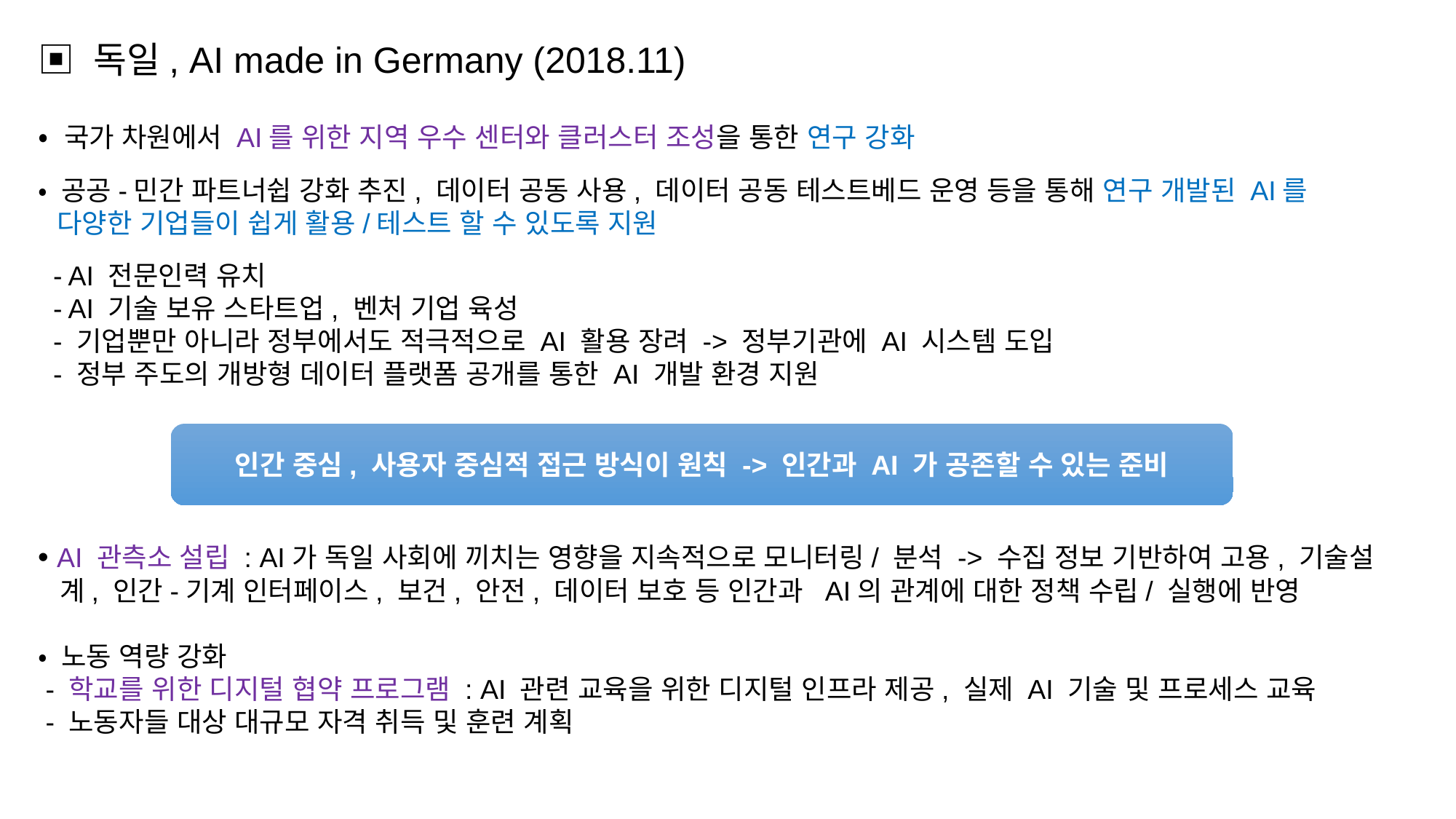

▣ 독일, AI made in Germany (2018.11)

• 국가 차원에서 AI를 위한 지역 우수 센터와 클러스터 조성을 통한 연구 강화

• 공공-민간 파트너쉽 강화 추진, 데이터 공동 사용, 데이터 공동 테스트베드 운영 등을 통해 연구 개발된 AI를 다양한 기업들이 쉽게 활용/테스트 할 수 있도록 지원

  - AI 전문인력 유치
  - AI 기술 보유 스타트업, 벤처 기업 육성
  - 기업뿐만 아니라 정부에서도 적극적으로 AI 활용 장려 -> 정부기관에 AI 시스템 도입
  - 정부 주도의 개방형 데이터 플랫폼 공개를 통한 AI 개발 환경 지원
인간 중심, 사용자 중심적 접근 방식이 원칙 -> 인간과 AI 가 공존할 수 있는 준비
• AI 관측소 설립 : AI가 독일 사회에 끼치는 영향을 지속적으로 모니터링/ 분석 -> 수집 정보 기반하여 고용, 기술설계, 인간-기계 인터페이스, 보건, 안전, 데이터 보호 등 인간과  AI의 관계에 대한 정책 수립/ 실행에 반영

• 노동 역량 강화
 - 학교를 위한 디지털 협약 프로그램 : AI 관련 교육을 위한 디지털 인프라 제공, 실제 AI 기술 및 프로세스 교육
 - 노동자들 대상 대규모 자격 취득 및 훈련 계획